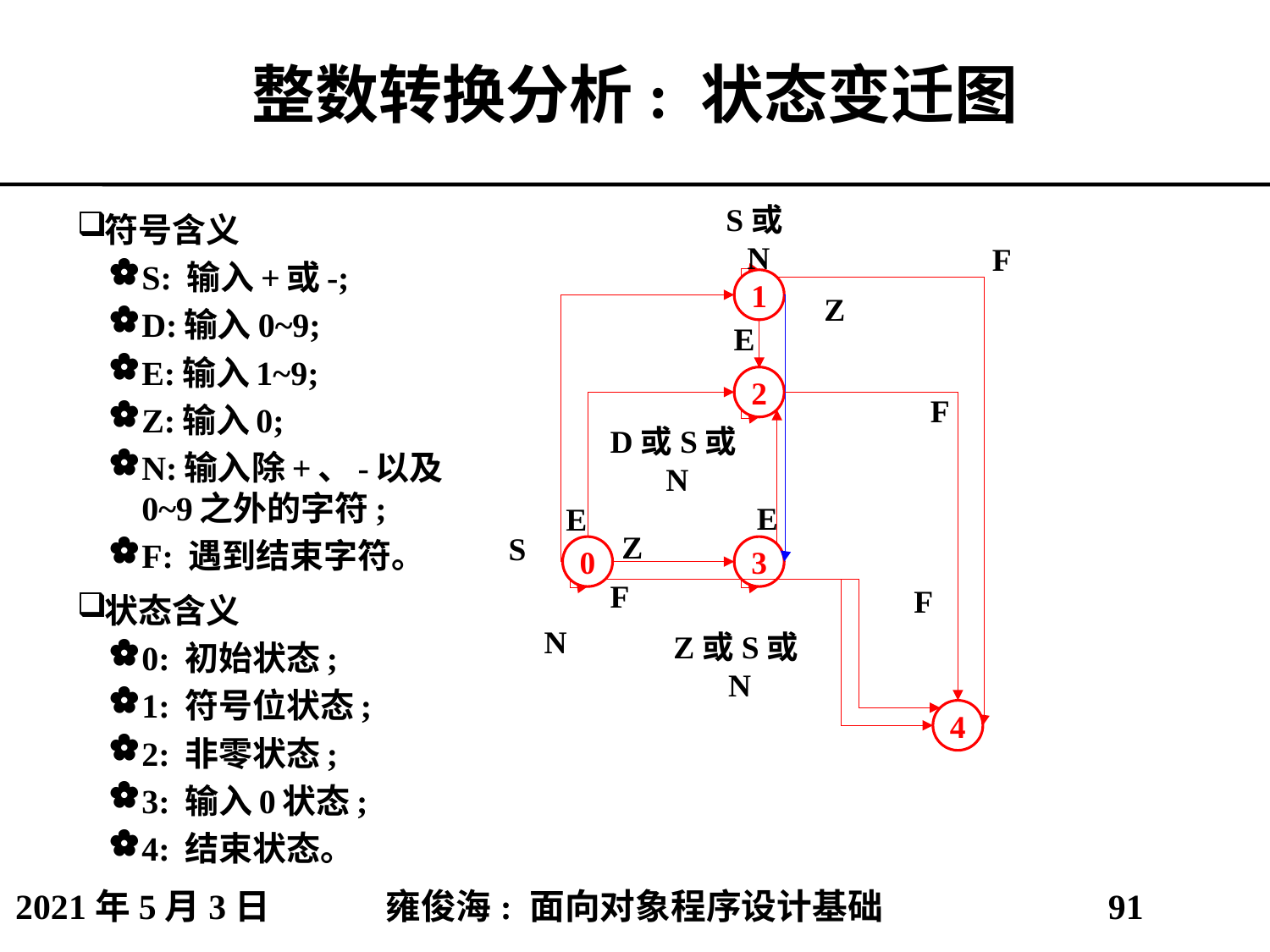

# 整数转换分析: 状态变迁图

S或N
符号含义
S: 输入+或-;
D:输入0~9;
E:输入1~9;
Z:输入0;
N:输入除+、-以及0~9之外的字符;
F: 遇到结束字符。
状态含义
0: 初始状态;
1: 符号位状态;
2: 非零状态;
3: 输入0状态;
4: 结束状态。
F
1
Z
E
2
F
D或S或N
E
E
Z
S
0
3
F
F
N
Z或S或N
4
2021年5月3日
雍俊海: 面向对象程序设计基础
91